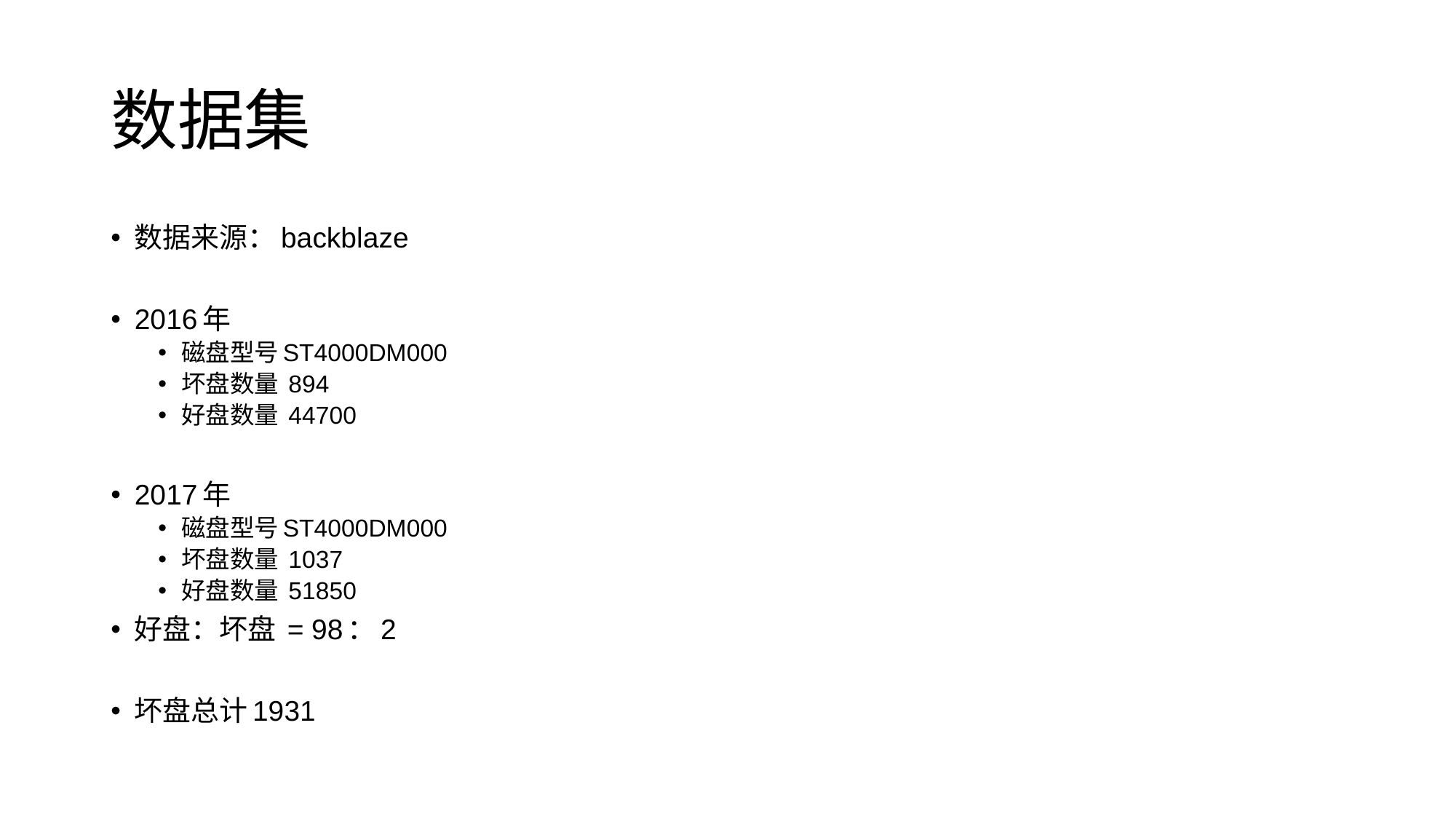

# 数据集
数据来源：backblaze

2016年
磁盘型号ST4000DM000
坏盘数量 894
好盘数量 44700

2017年
磁盘型号ST4000DM000
坏盘数量 1037
好盘数量 51850
好盘：坏盘 = 98：2

坏盘总计1931